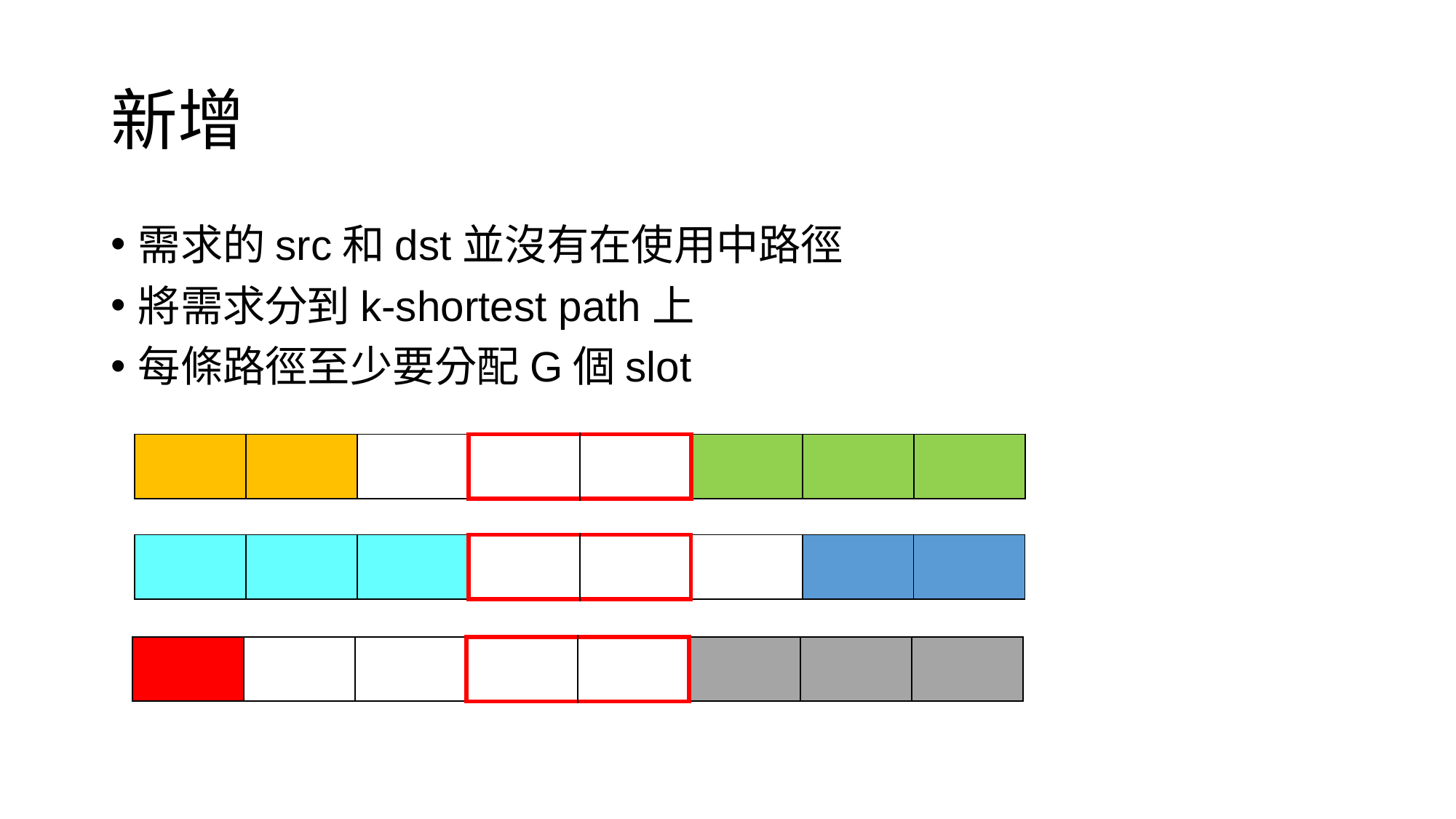

# 新增
需求的src和dst並沒有在使用中路徑
將需求分到k-shortest path上
每條路徑至少要分配G個slot

|  |  |  |  |  |  |  |  |
| --- | --- | --- | --- | --- | --- | --- | --- |
|  |  |  |  |  |  |  |  |
| --- | --- | --- | --- | --- | --- | --- | --- |
|  |  |  |  |  |  |  |  |
| --- | --- | --- | --- | --- | --- | --- | --- |